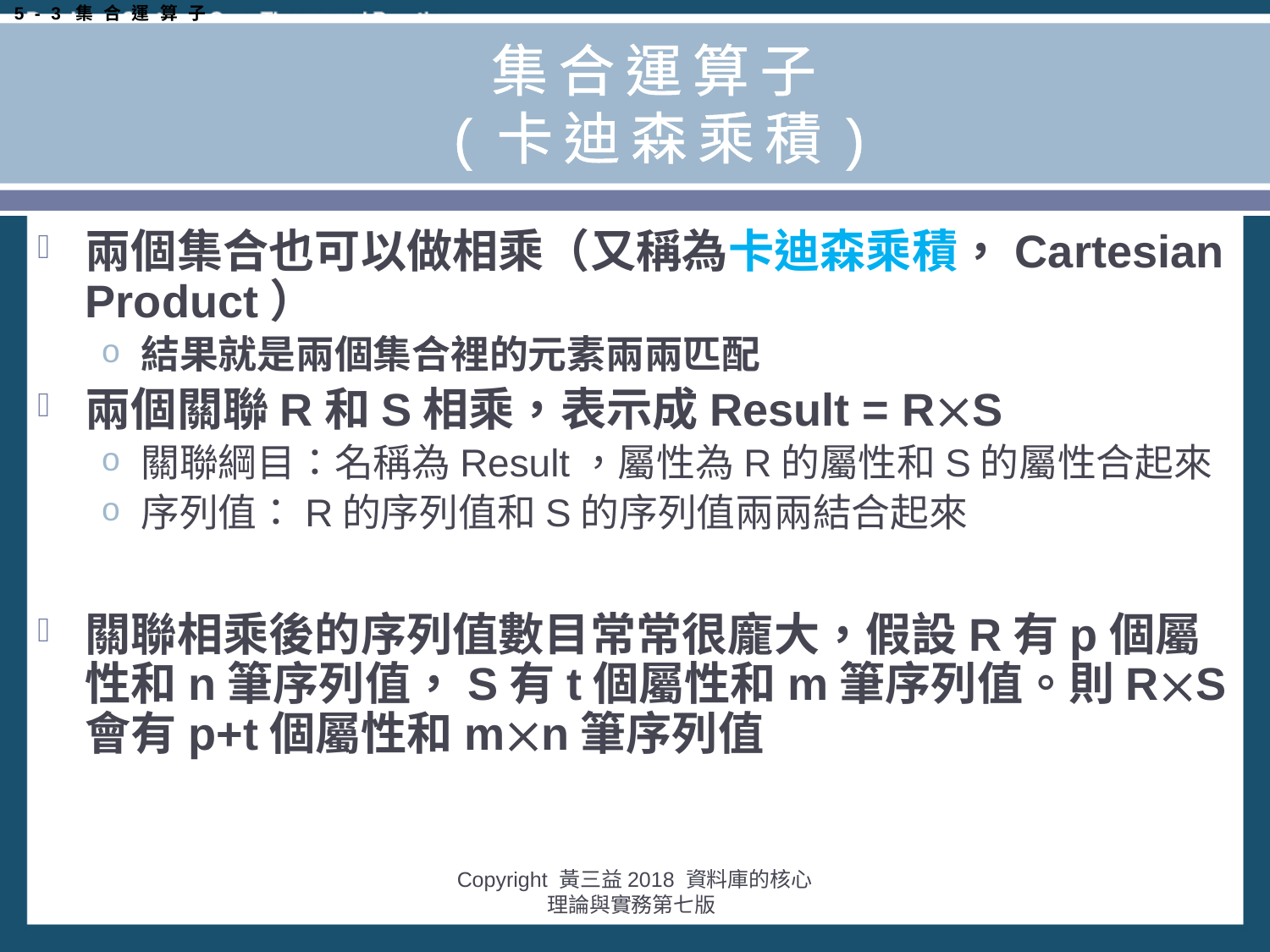

5-3集合運算子
# 集合運算子 (卡迪森乘積)
兩個集合也可以做相乘（又稱為卡迪森乘積，Cartesian Product）
結果就是兩個集合裡的元素兩兩匹配
兩個關聯R和S相乘，表示成Result = R×S
關聯綱目：名稱為Result，屬性為R的屬性和S的屬性合起來
序列值：R的序列值和S的序列值兩兩結合起來

關聯相乘後的序列值數目常常很龐大，假設R有p個屬性和n筆序列值，S有t個屬性和m筆序列值。則R×S會有p+t個屬性和m×n筆序列值

Copyright 黃三益2018 資料庫的核心理論與實務第七版